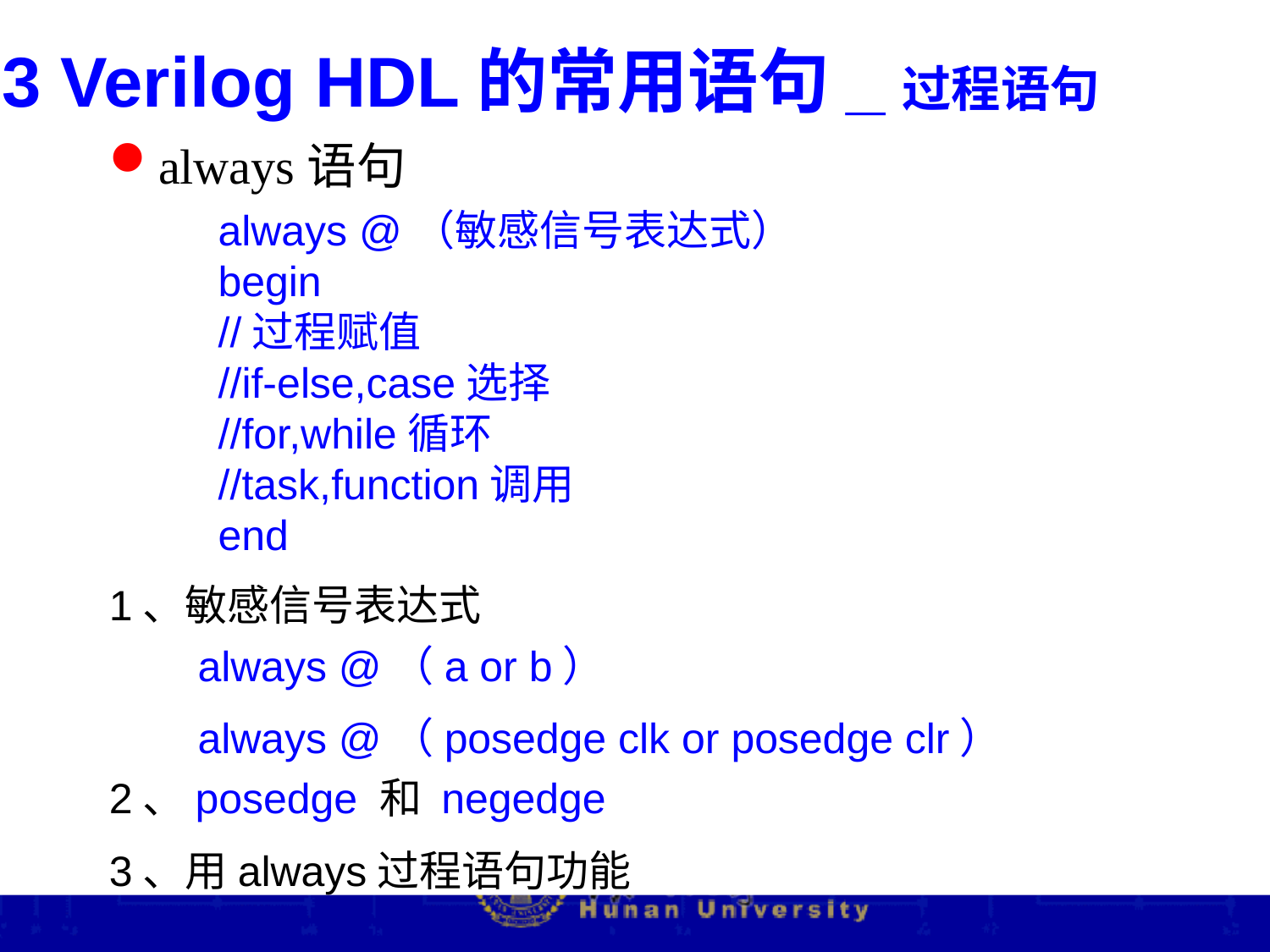

3 Verilog HDL的常用语句_过程语句
always语句
always @（敏感信号表达式）
begin
//过程赋值
//if-else,case选择
//for,while循环
//task,function调用
end
1、敏感信号表达式
always @（a or b）
always @（posedge clk or posedge clr）
2、posedge 和 negedge
3、用always过程语句功能